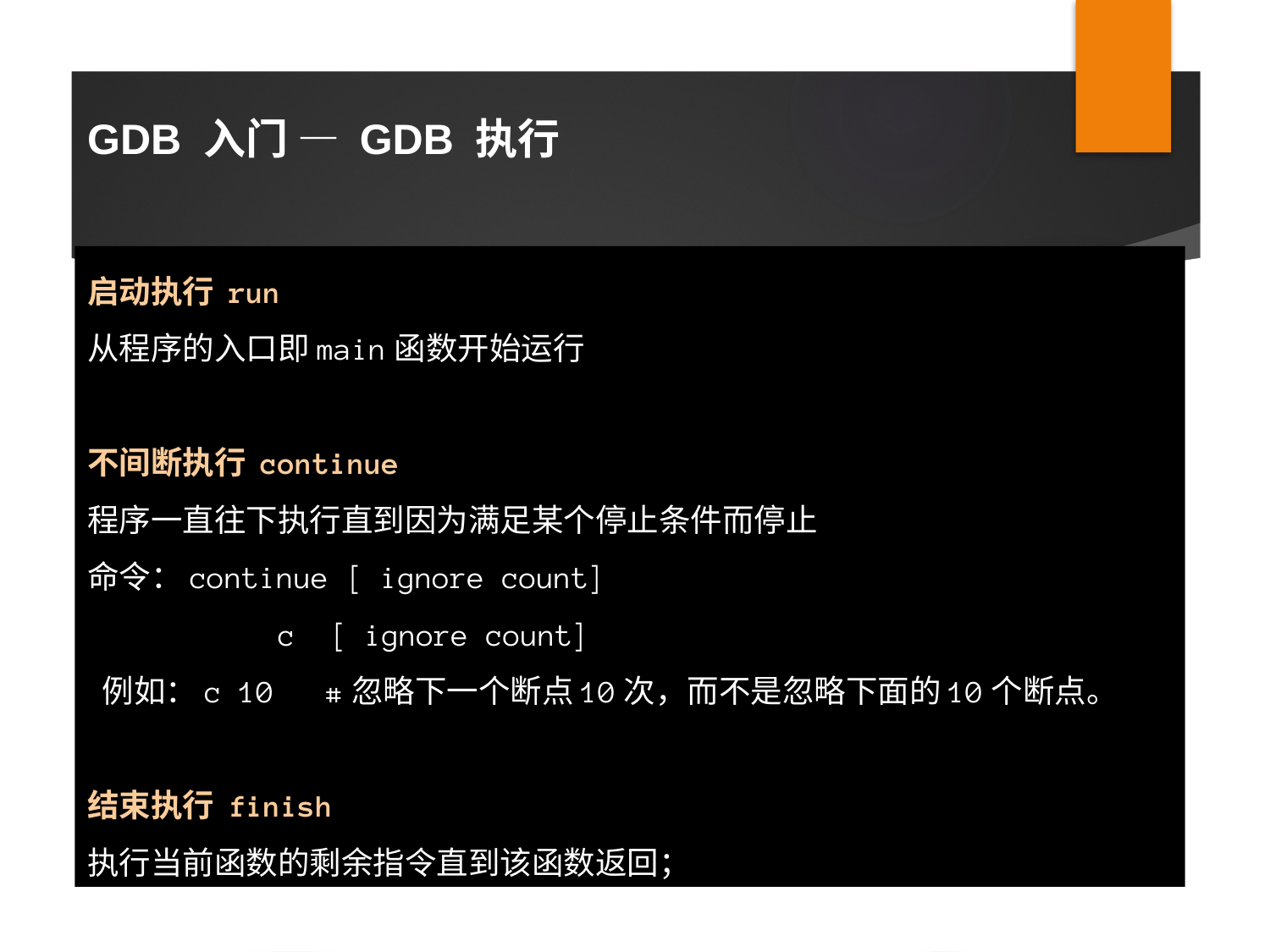

GDB 入门 — GDB 执行
启动执行 run
从程序的入口即main函数开始运行

不间断执行 continue
程序一直往下执行直到因为满足某个停止条件而停止
命令：continue [ ignore count]
           c  [ ignore count]
 例如：c 10   #忽略下一个断点10次，而不是忽略下面的10个断点。

结束执行 finish
执行当前函数的剩余指令直到该函数返回；